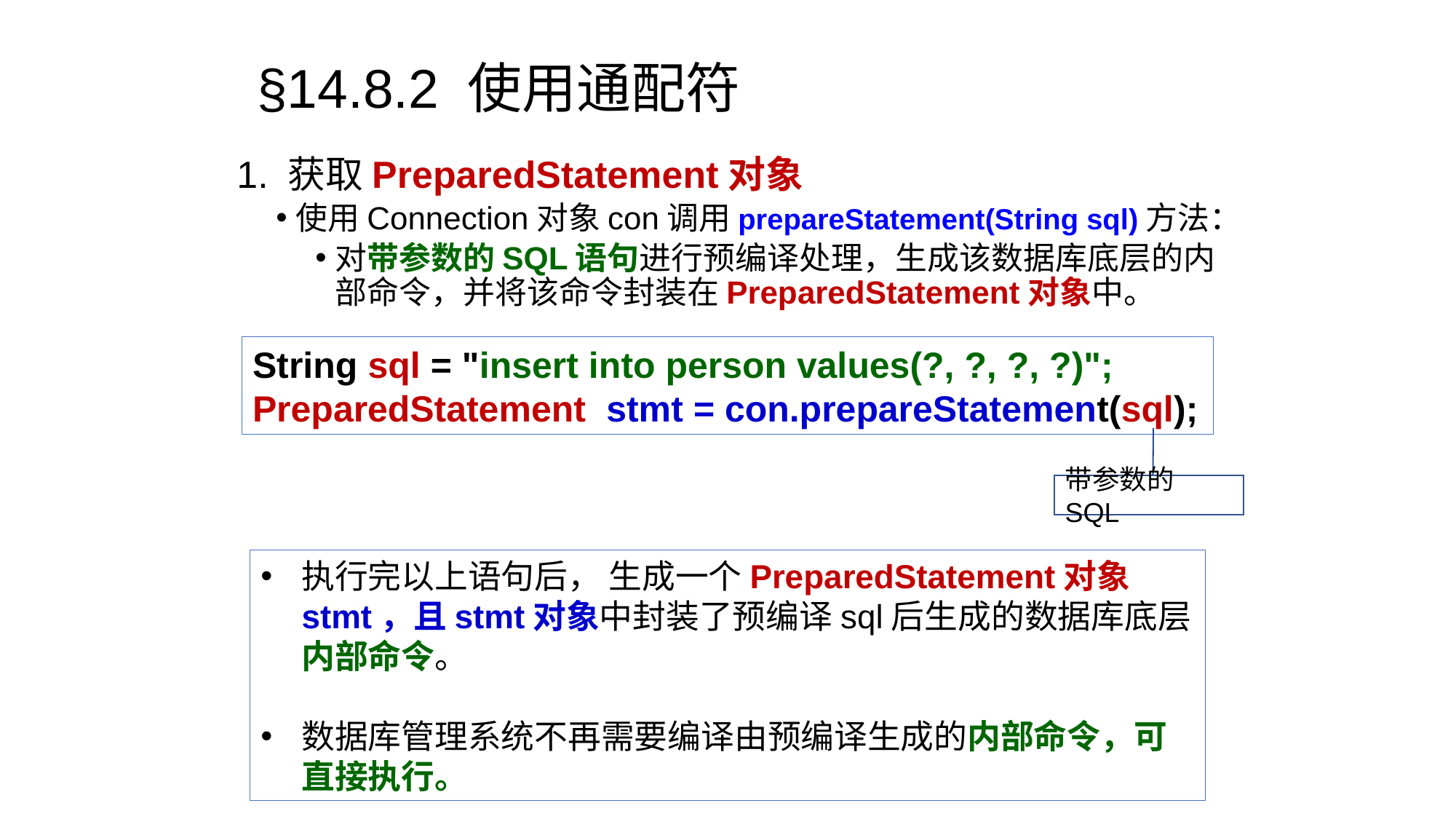

# §14.8.2 使用通配符
1. 获取PreparedStatement对象
使用Connection对象con调用prepareStatement(String sql)方法：
对带参数的SQL语句进行预编译处理，生成该数据库底层的内部命令，并将该命令封装在PreparedStatement对象中。

String sql = "insert into person values(?, ?, ?, ?)";
PreparedStatement  stmt = con.prepareStatement(sql);
带参数的SQL
执行完以上语句后， 生成一个PreparedStatement对象stmt，且stmt对象中封装了预编译sql后生成的数据库底层内部命令。

数据库管理系统不再需要编译由预编译生成的内部命令，可直接执行。
55